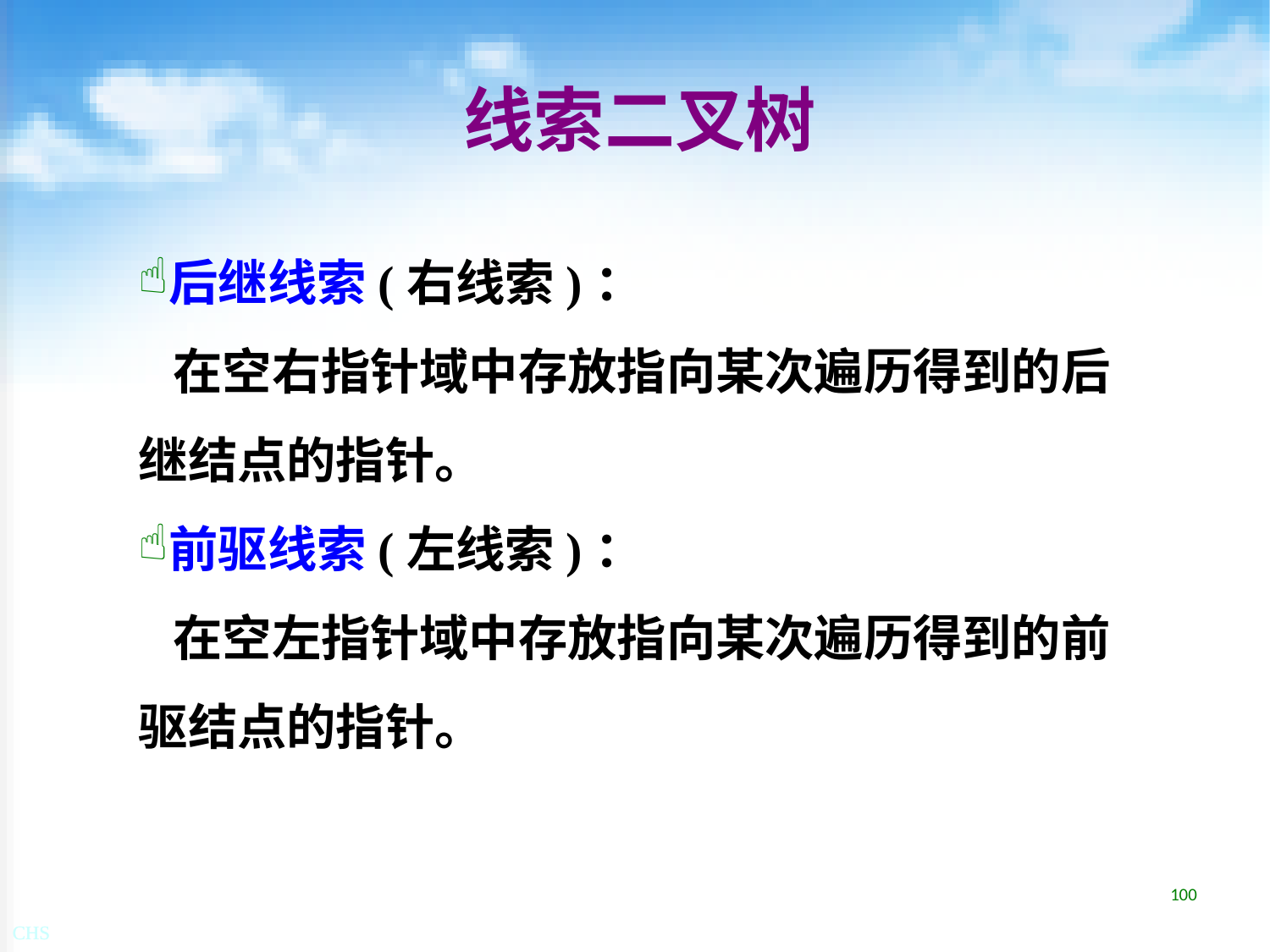

# 线索二叉树
后继线索(右线索)：
  在空右指针域中存放指向某次遍历得到的后继结点的指针。
前驱线索(左线索)：
  在空左指针域中存放指向某次遍历得到的前驱结点的指针。
100